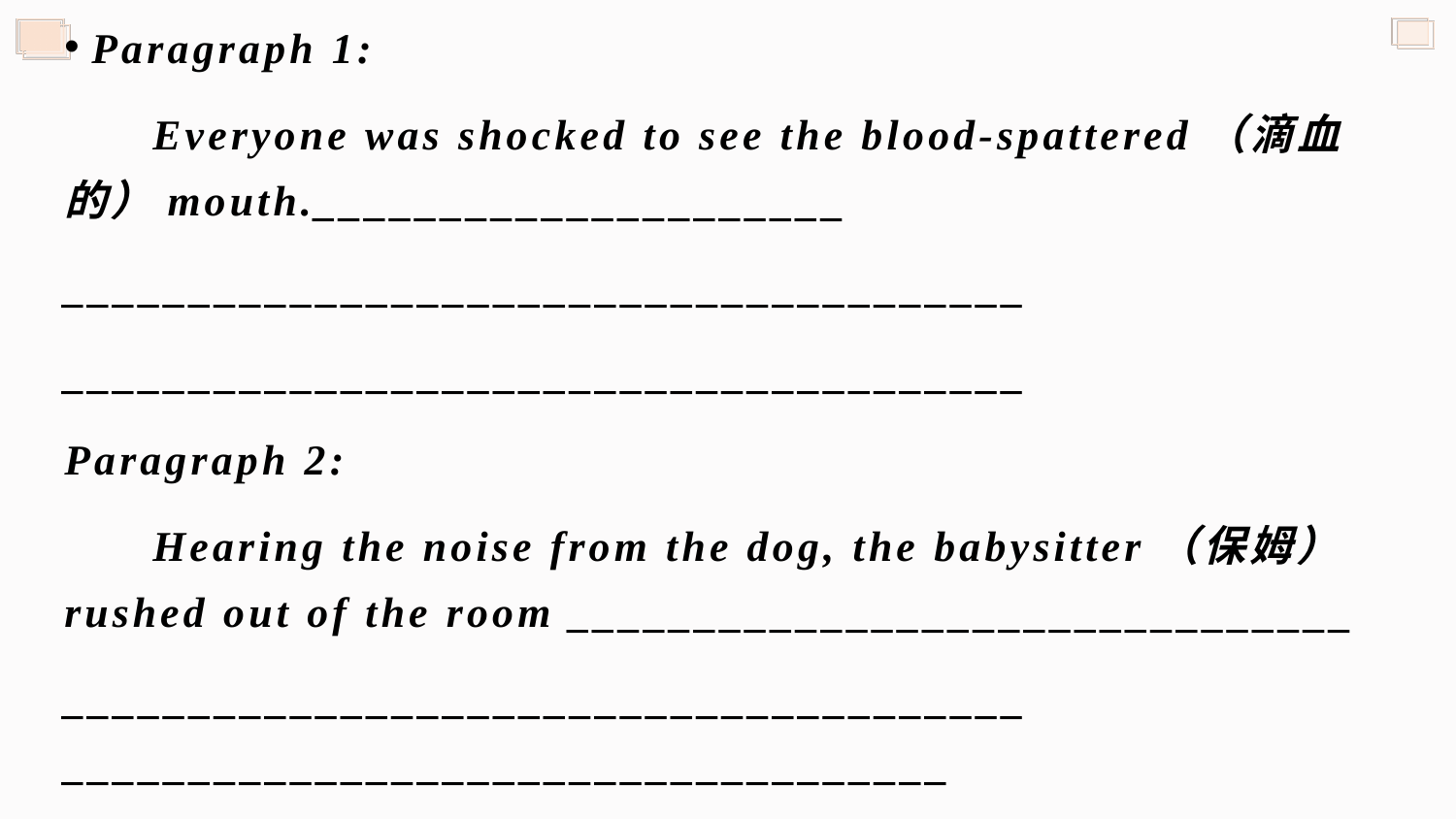

Paragraph 1:
      Everyone was shocked to see the blood-spattered（滴血的）mouth._____________________
______________________________________
______________________________________
Paragraph 2:
      Hearing the noise from the dog, the babysitter（保姆） rushed out of the room _______________________________
______________________________________ ___________________________________